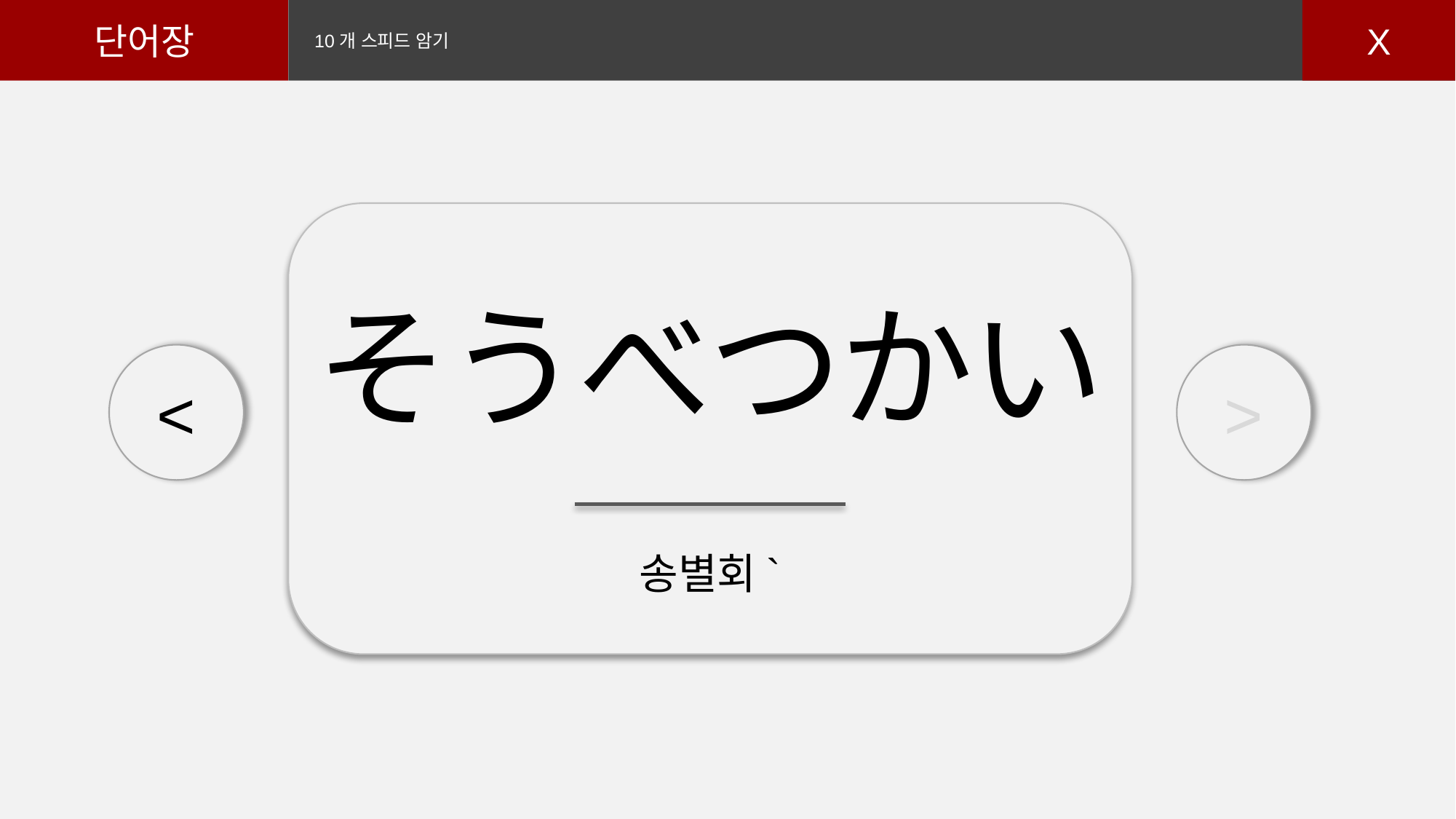

단어장
   10개 스피드 암기
X

そうべつかい
<
>
송별회`